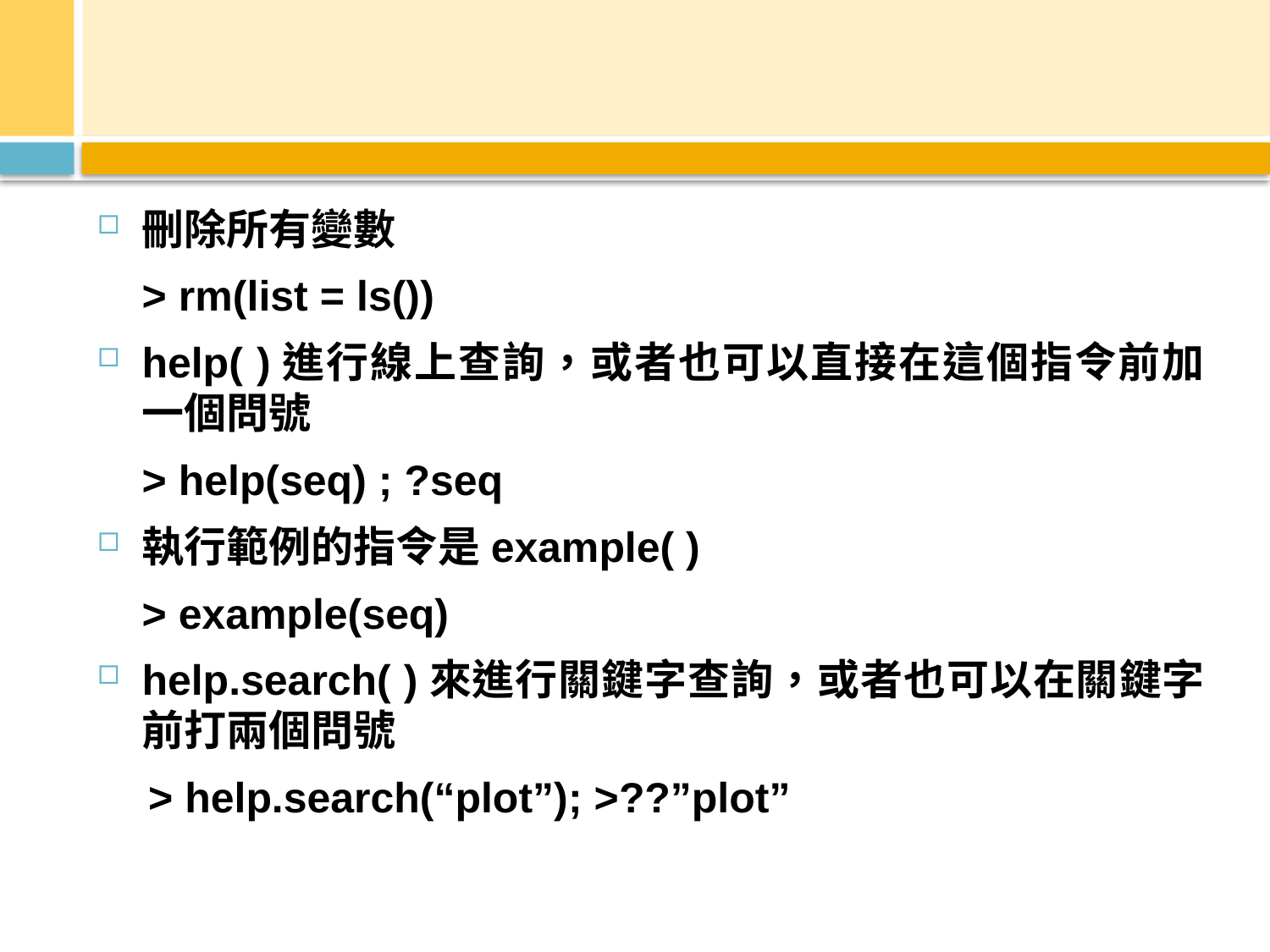

#
刪除所有變數
> rm(list = ls())
help( )進行線上查詢，或者也可以直接在這個指令前加一個問號
> help(seq) ; ?seq
執行範例的指令是example( )
> example(seq)
help.search( )來進行關鍵字查詢，或者也可以在關鍵字前打兩個問號
> help.search(“plot”); >??”plot”